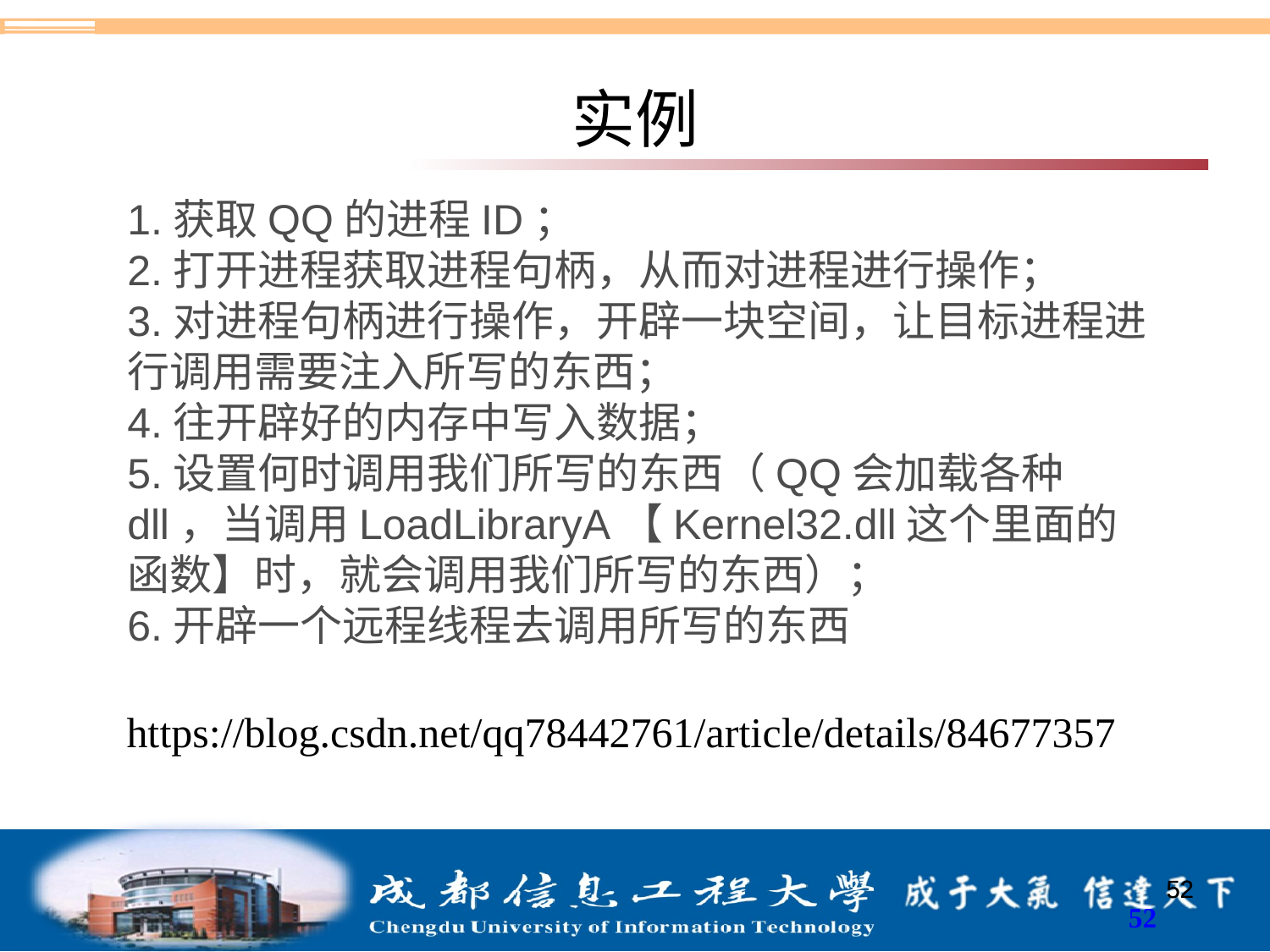

# 实例
1.获取QQ的进程ID；
2.打开进程获取进程句柄，从而对进程进行操作；
3.对进程句柄进行操作，开辟一块空间，让目标进程进行调用需要注入所写的东西；
4.往开辟好的内存中写入数据；
5.设置何时调用我们所写的东西（QQ会加载各种dll，当调用LoadLibraryA【Kernel32.dll这个里面的函数】时，就会调用我们所写的东西）；
6.开辟一个远程线程去调用所写的东西
https://blog.csdn.net/qq78442761/article/details/84677357
52